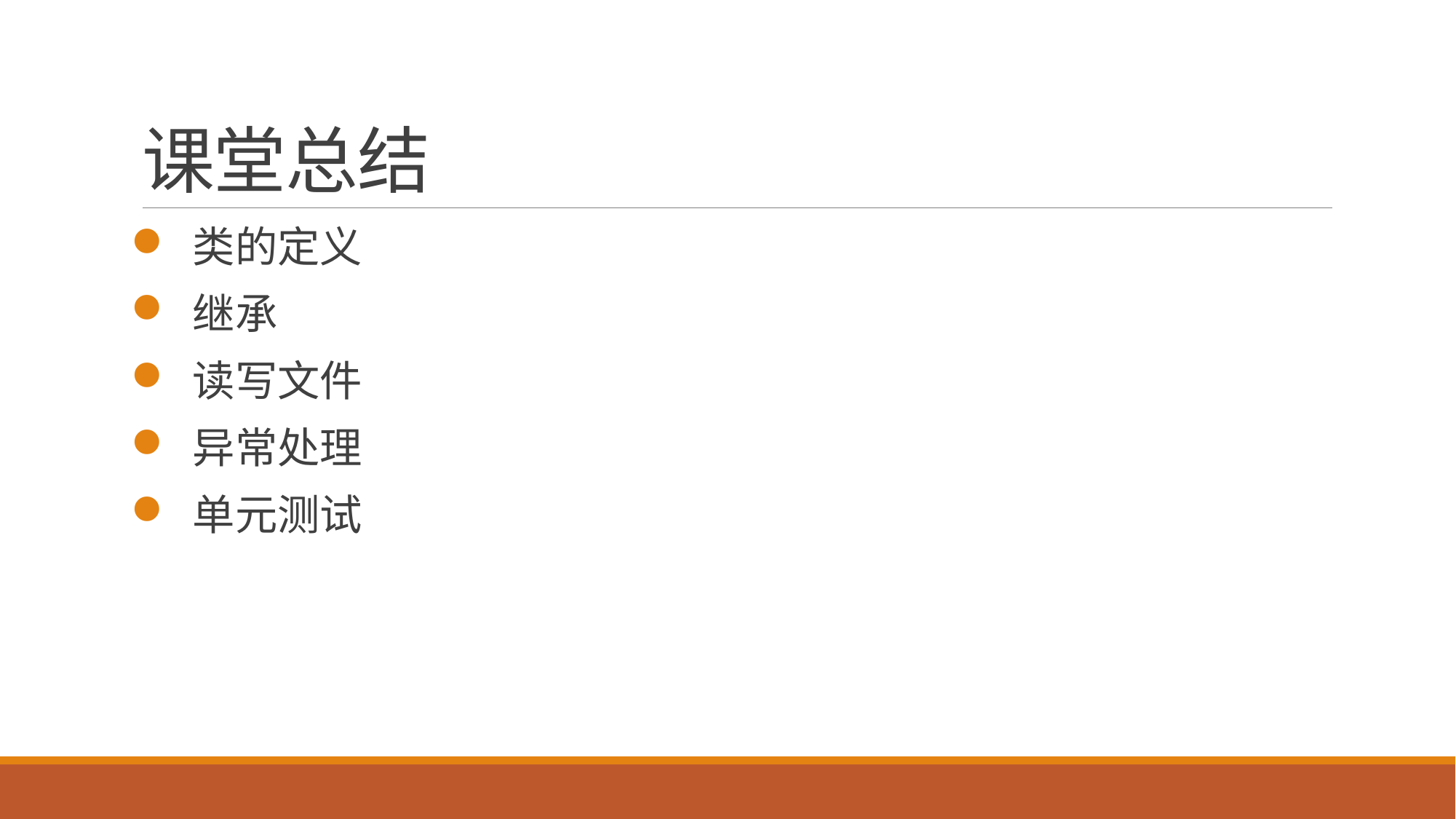

# 课堂总结
 类的定义
 继承
 读写文件
 异常处理
 单元测试